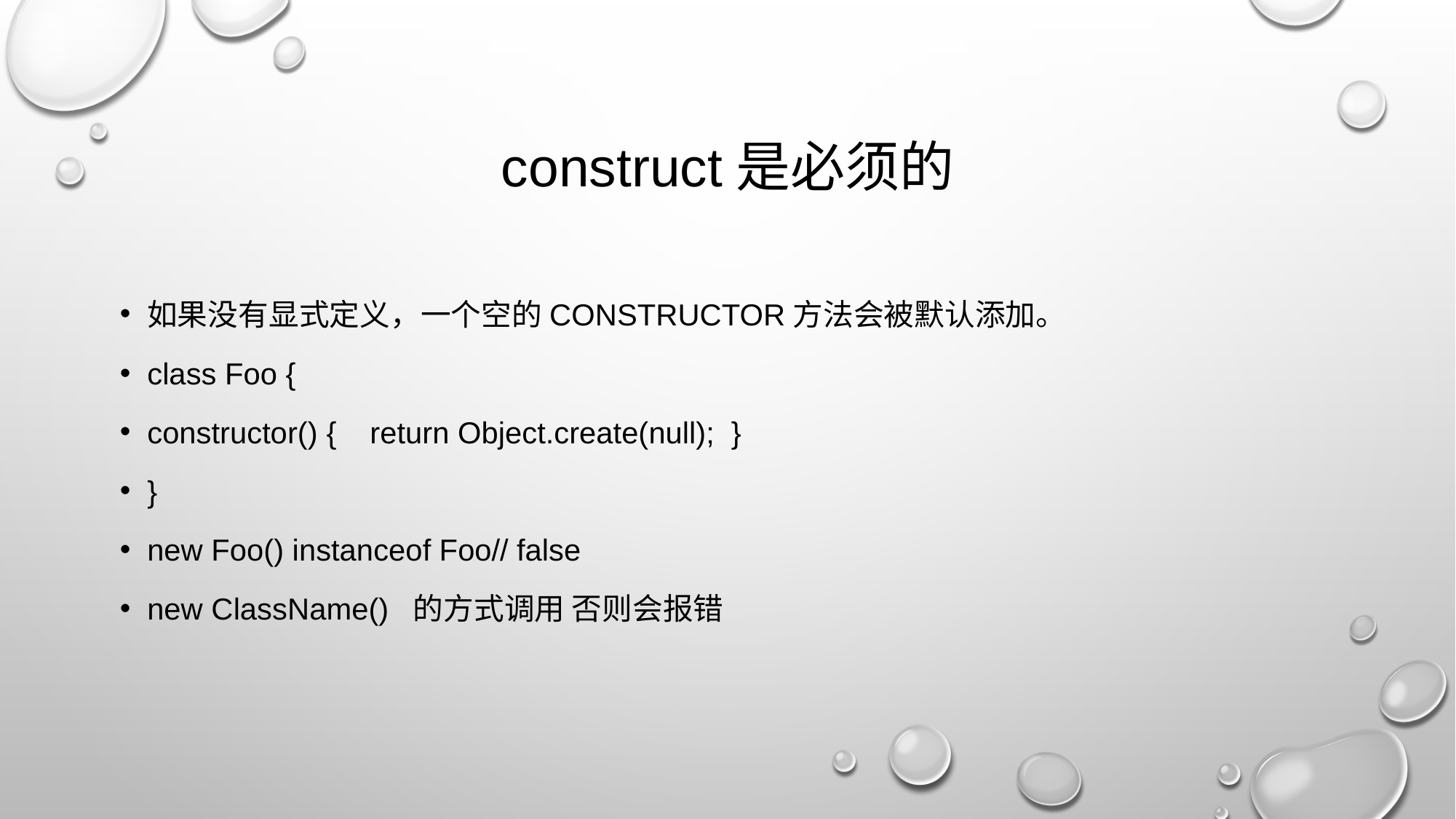

# construct是必须的
如果没有显式定义，一个空的constructor方法会被默认添加。
class Foo {
constructor() {    return Object.create(null);  }
}
new Foo() instanceof Foo// false
new ClassName()  的方式调用 否则会报错